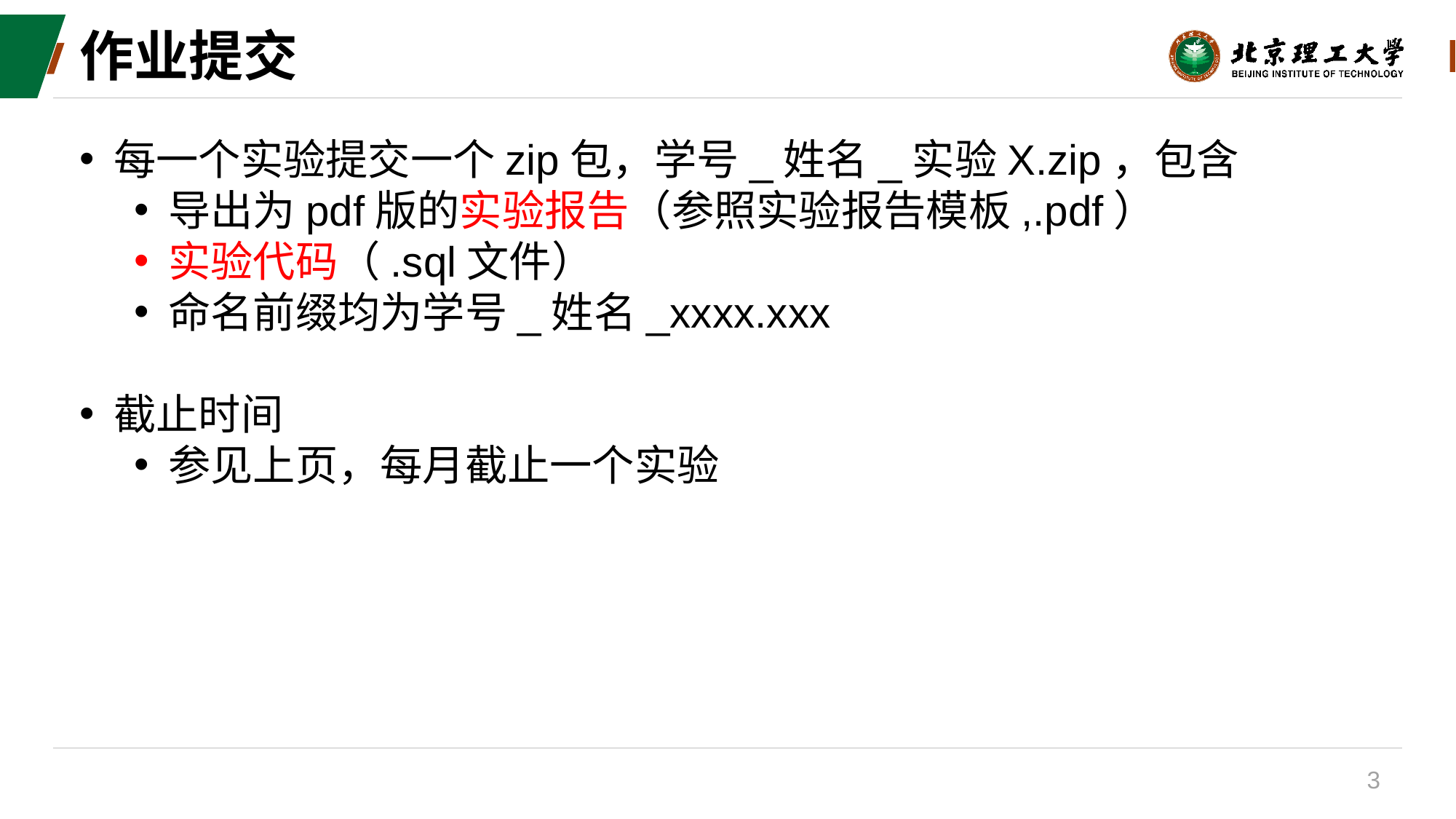

# 作业提交
每一个实验提交一个zip包，学号_姓名_实验X.zip，包含
导出为pdf版的实验报告（参照实验报告模板,.pdf）
实验代码（.sql文件）
命名前缀均为学号_姓名_xxxx.xxx

截止时间
参见上页，每月截止一个实验